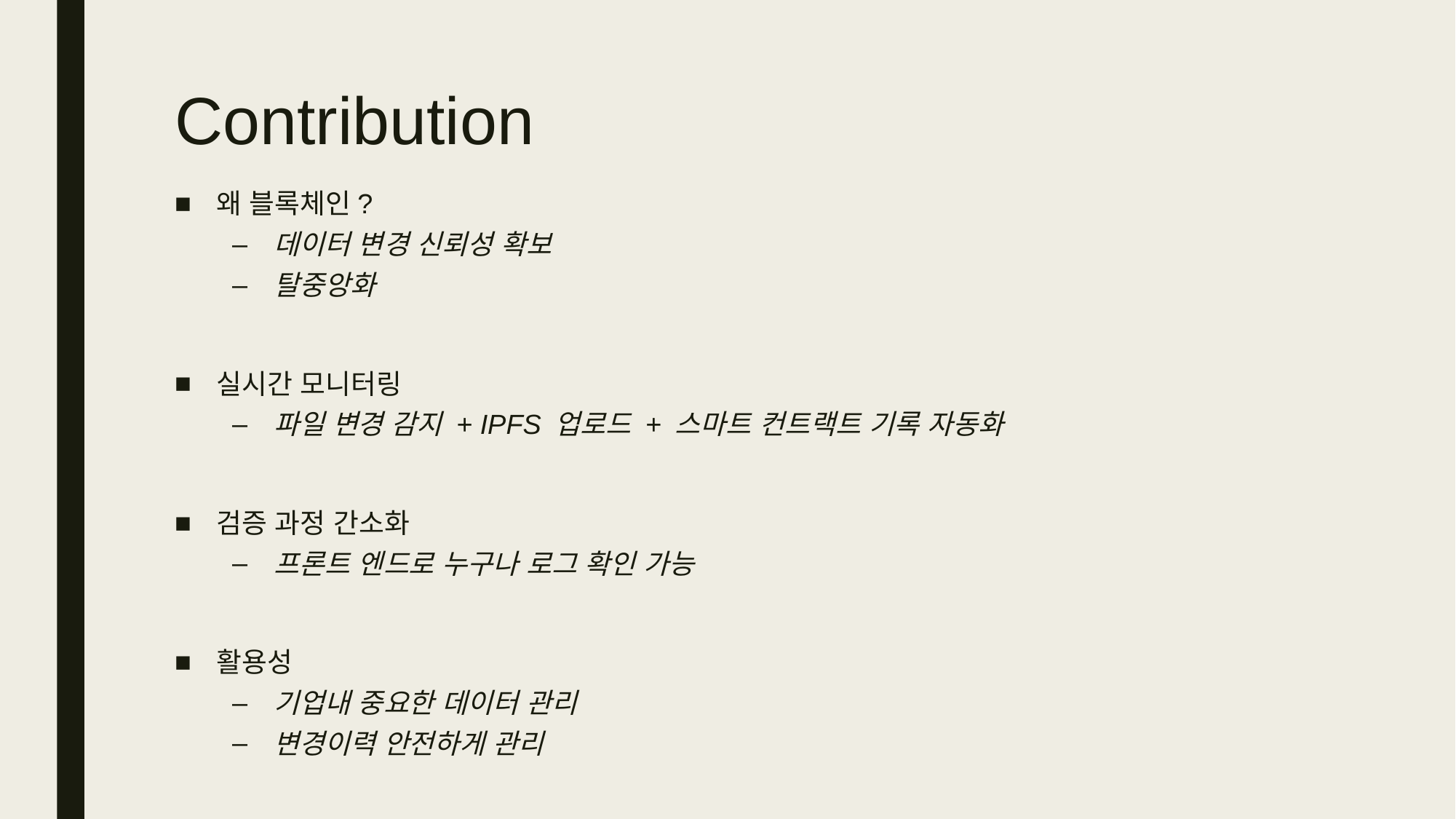

# Contribution
왜 블록체인?
데이터 변경 신뢰성 확보
탈중앙화

실시간 모니터링
파일 변경 감지 + IPFS 업로드 + 스마트 컨트랙트 기록 자동화

검증 과정 간소화
프론트 엔드로 누구나 로그 확인 가능

활용성
기업내 중요한 데이터 관리
변경이력 안전하게 관리